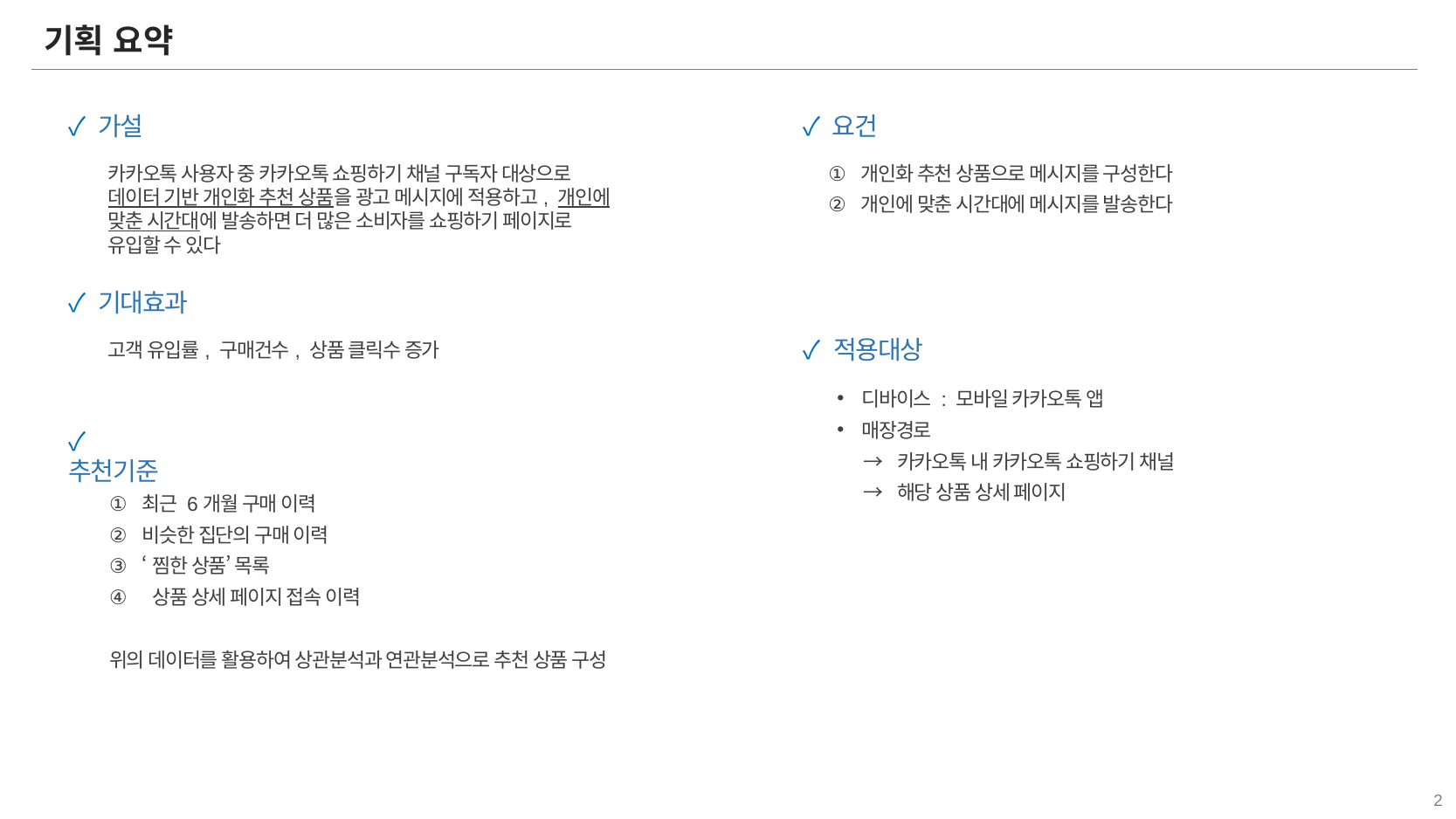

# 기획 요약
✓ 가설
✓ 요건
카카오톡 사용자 중 카카오톡 쇼핑하기 채널 구독자 대상으로 데이터 기반 개인화 추천 상품을 광고 메시지에 적용하고, 개인에 맞춘 시간대에 발송하면 더 많은 소비자를 쇼핑하기 페이지로 유입할 수 있다
개인화 추천 상품으로 메시지를 구성한다
개인에 맞춘 시간대에 메시지를 발송한다

✓ 기대효과
✓ 적용대상
고객 유입률, 구매건수, 상품 클릭수 증가
디바이스 : 모바일 카카오톡 앱
매장경로
      →  카카오톡 내 카카오톡 쇼핑하기 채널
      →  해당 상품 상세 페이지
✓ 추천기준
최근 6개월 구매 이력
비슷한 집단의 구매 이력
‘찜한 상품’ 목록
 상품 상세 페이지 접속 이력

위의 데이터를 활용하여 상관분석과 연관분석으로 추천 상품 구성
2